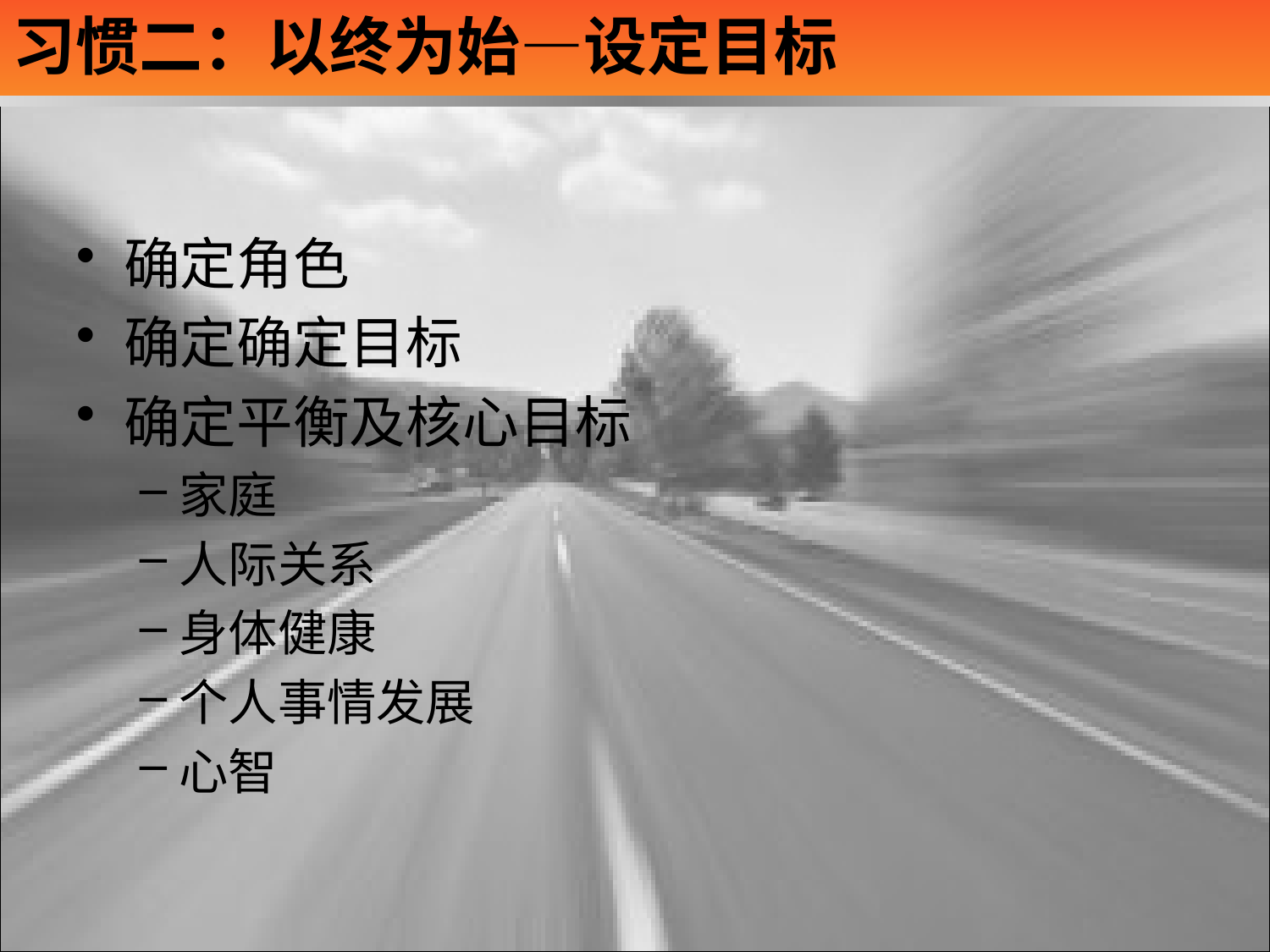

# 习惯二：以终为始—设定目标
确定角色
确定确定目标
确定平衡及核心目标
家庭
人际关系
身体健康
个人事情发展
心智